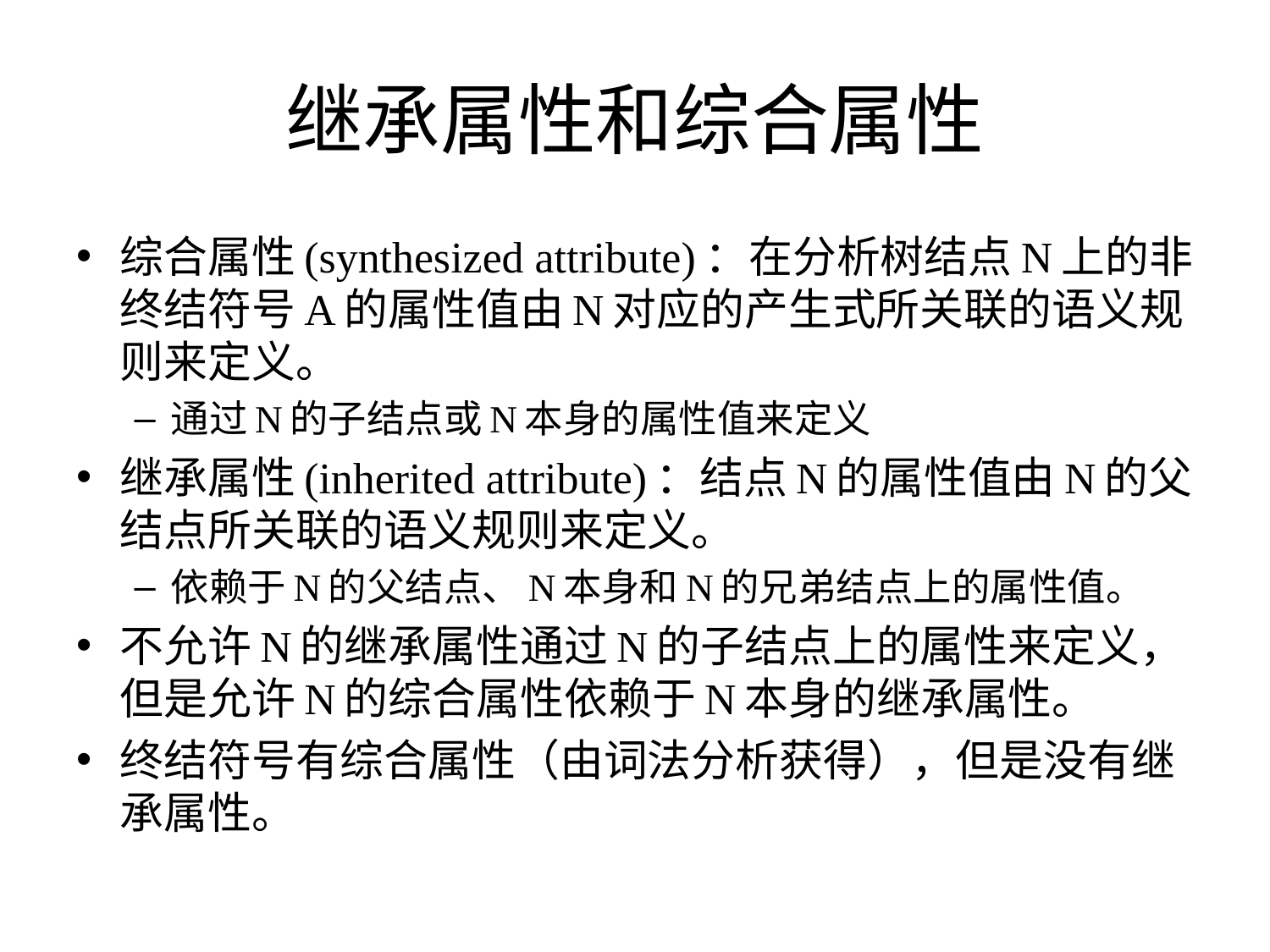

# 继承属性和综合属性
综合属性(synthesized attribute)：在分析树结点N上的非终结符号A的属性值由N对应的产生式所关联的语义规则来定义。
通过N的子结点或N本身的属性值来定义
继承属性(inherited attribute)：结点N的属性值由N的父结点所关联的语义规则来定义。
依赖于N的父结点、N本身和N的兄弟结点上的属性值。
不允许N的继承属性通过N的子结点上的属性来定义，但是允许N的综合属性依赖于N本身的继承属性。
终结符号有综合属性（由词法分析获得），但是没有继承属性。